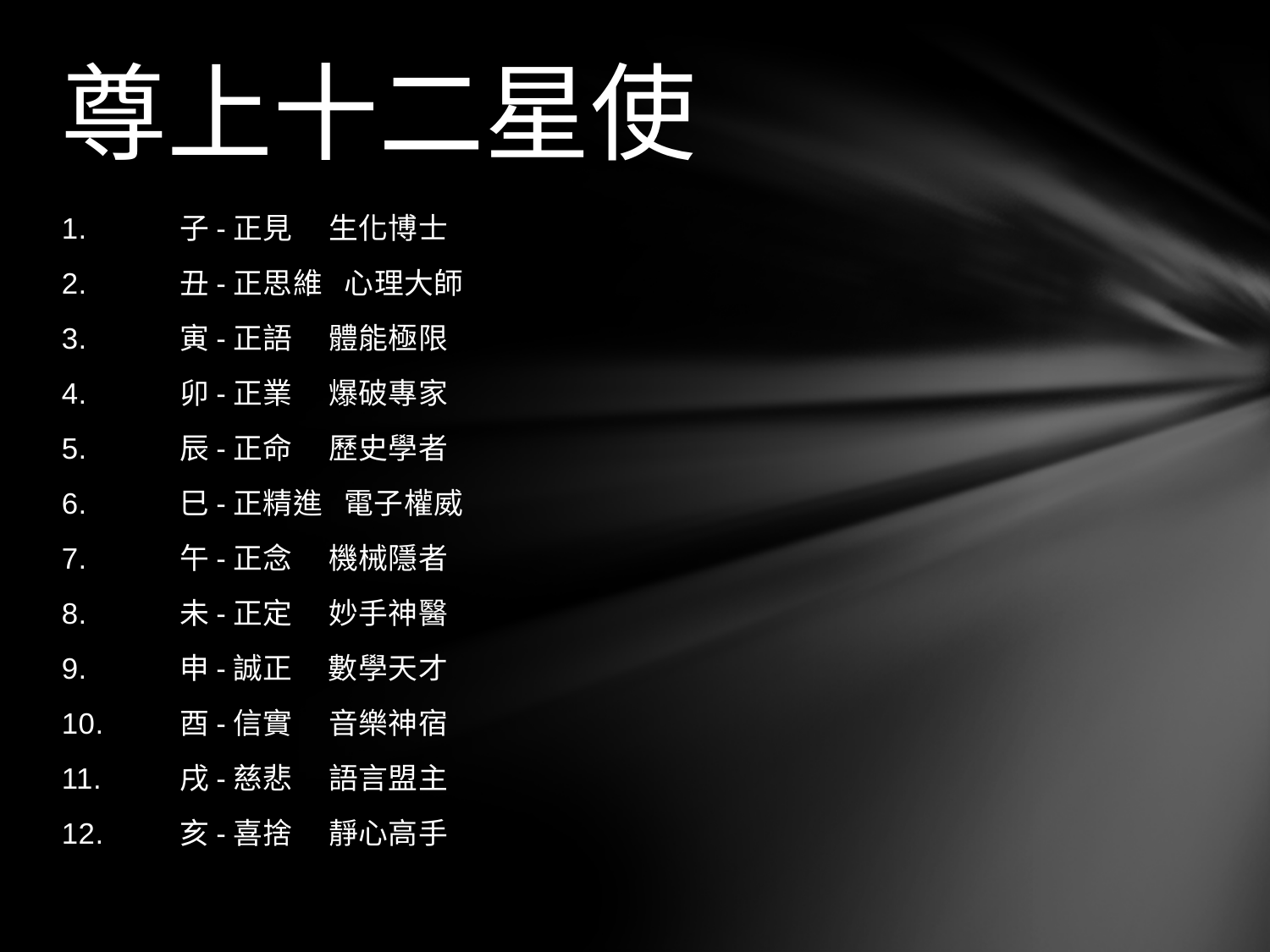

# 尊上十二星使
1.	子-正見     生化博士
2.	丑-正思維   心理大師
3.	寅-正語     體能極限
4.	卯-正業     爆破專家
5.	辰-正命     歷史學者
6.	巳-正精進   電子權威
7.	午-正念     機械隱者
8.	未-正定     妙手神醫
9.	申-誠正     數學天才
10.	酉-信實     音樂神宿
11.	戌-慈悲     語言盟主
12.	亥-喜捨     靜心高手